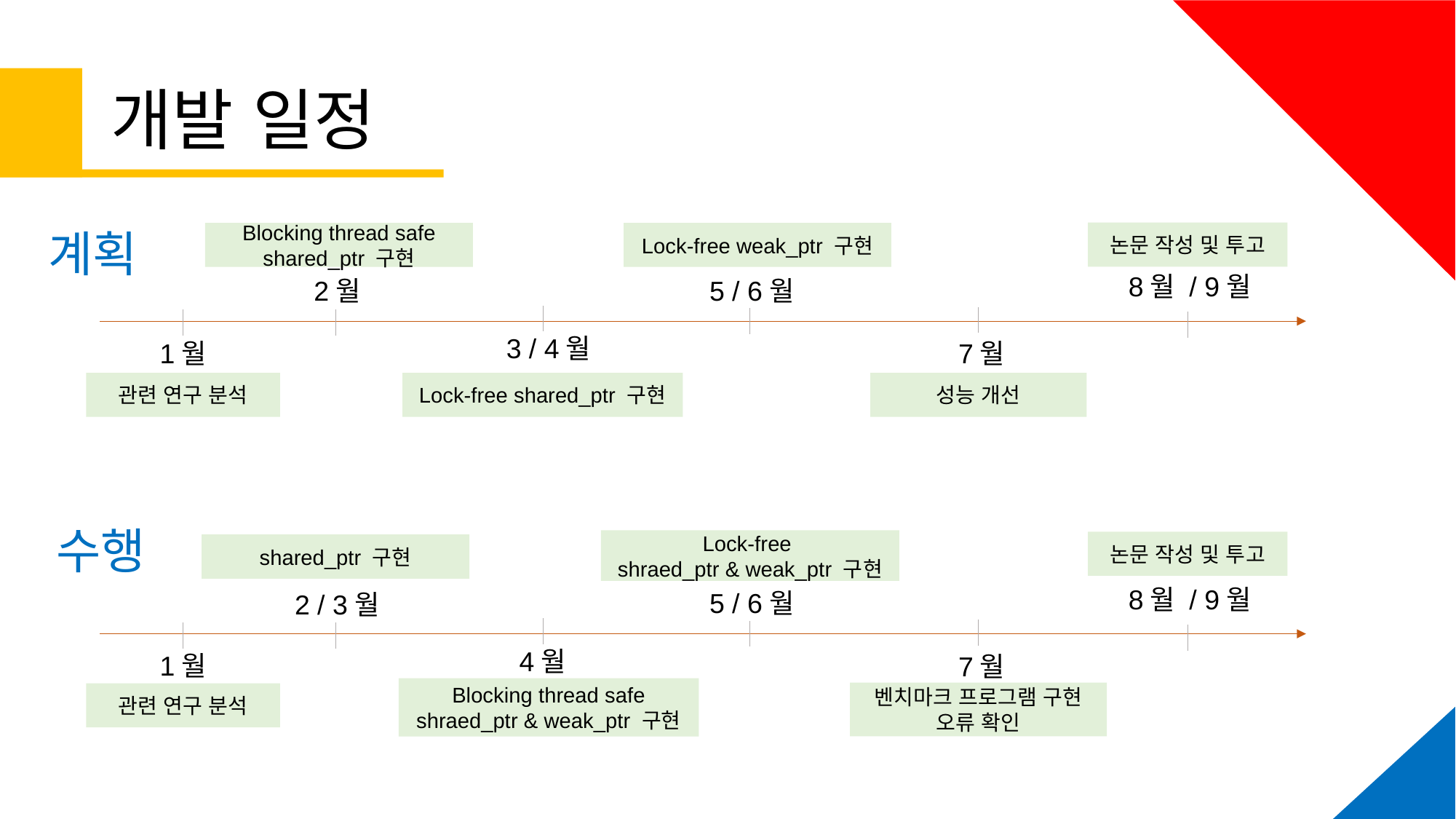

# 개발 일정

계획
논문 작성 및 투고
8월 / 9월
Blocking thread safe shared_ptr 구현
2월
Lock-free weak_ptr 구현
5 / 6월
3 / 4월
Lock-free shared_ptr 구현
1월
관련 연구 분석
7월
성능 개선
수행
Lock-free
shraed_ptr & weak_ptr 구현
5 / 6월
논문 작성 및 투고
8월 / 9월
shared_ptr 구현
2 / 3월
4월
Blocking thread safe shraed_ptr & weak_ptr 구현
1월
관련 연구 분석
7월
벤치마크 프로그램 구현
오류 확인